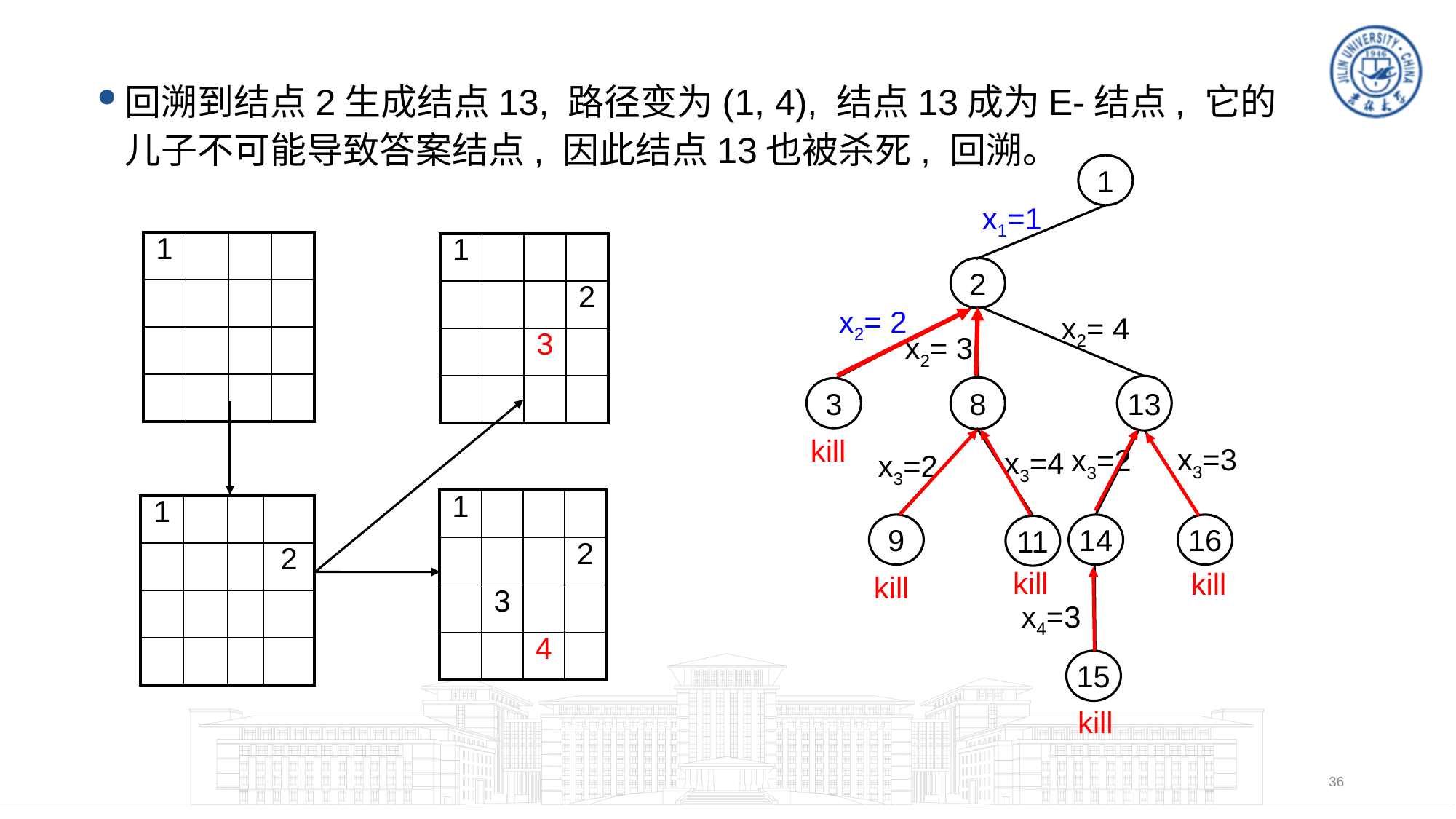

回溯到结点2生成结点13, 路径变为(1, 4), 结点13成为E-结点, 它的儿子不可能导致答案结点, 因此结点13也被杀死, 回溯。
1
x1=1

2
x2= 2

3
kill

x3=4
11

x3=2
9
kill
kill

x2= 3
8
| 1 |  |  |  |
| --- | --- | --- | --- |
|  |  |  |  |
|  |  |  |  |
|  |  |  |  |
| 1 |  |  |  |
| --- | --- | --- | --- |
|  |  |  | 2 |
|  |  | 3 |  |
|  |  |  |  |
x2= 4

13

x3=2
14

x3=3
16

| 1 |  |  |  |
| --- | --- | --- | --- |
|  |  |  | 2 |
|  | 3 |  |  |
|  |  | 4 |  |
| 1 |  |  |  |
| --- | --- | --- | --- |
|  |  |  | 2 |
|  |  |  |  |
|  |  |  |  |

x4=3
15
kill

kill
36